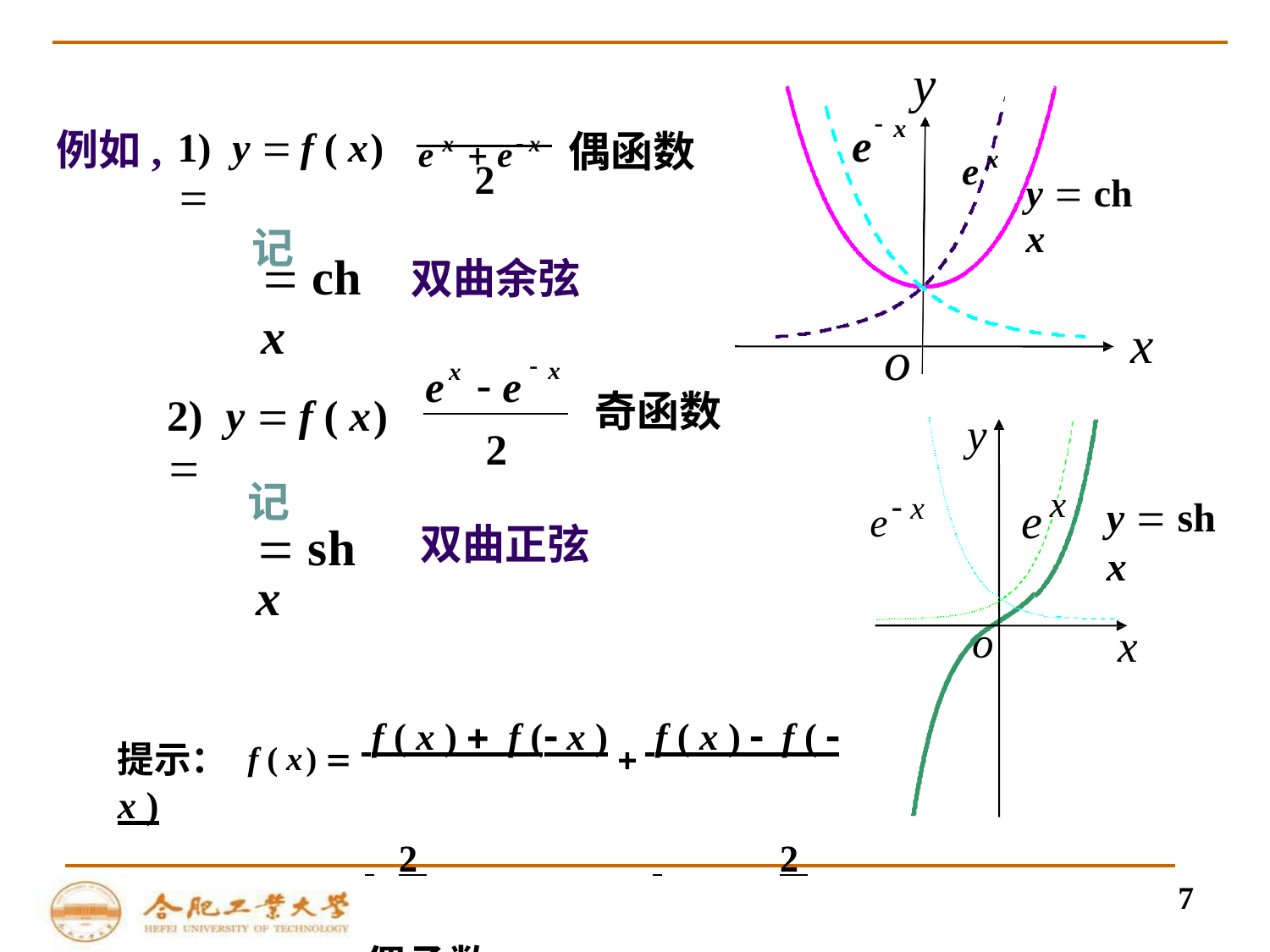

y

e x  + e− x
ex
x
e
1)	y =	f ( x) =
例如,
偶函数

2
y = ch x
记
= ch x
双曲余弦

x
o

x
x
e	− e
奇函数
2)	y =	f ( x) =
y

2
ex
e− x
记
= sh x
y = sh x
双曲正弦

o
x

提示：f ( x) =  f ( x ) +  f (− x ) +  f ( x ) −  f ( − x )
 	2 		 	2
偶函数	奇函数
7